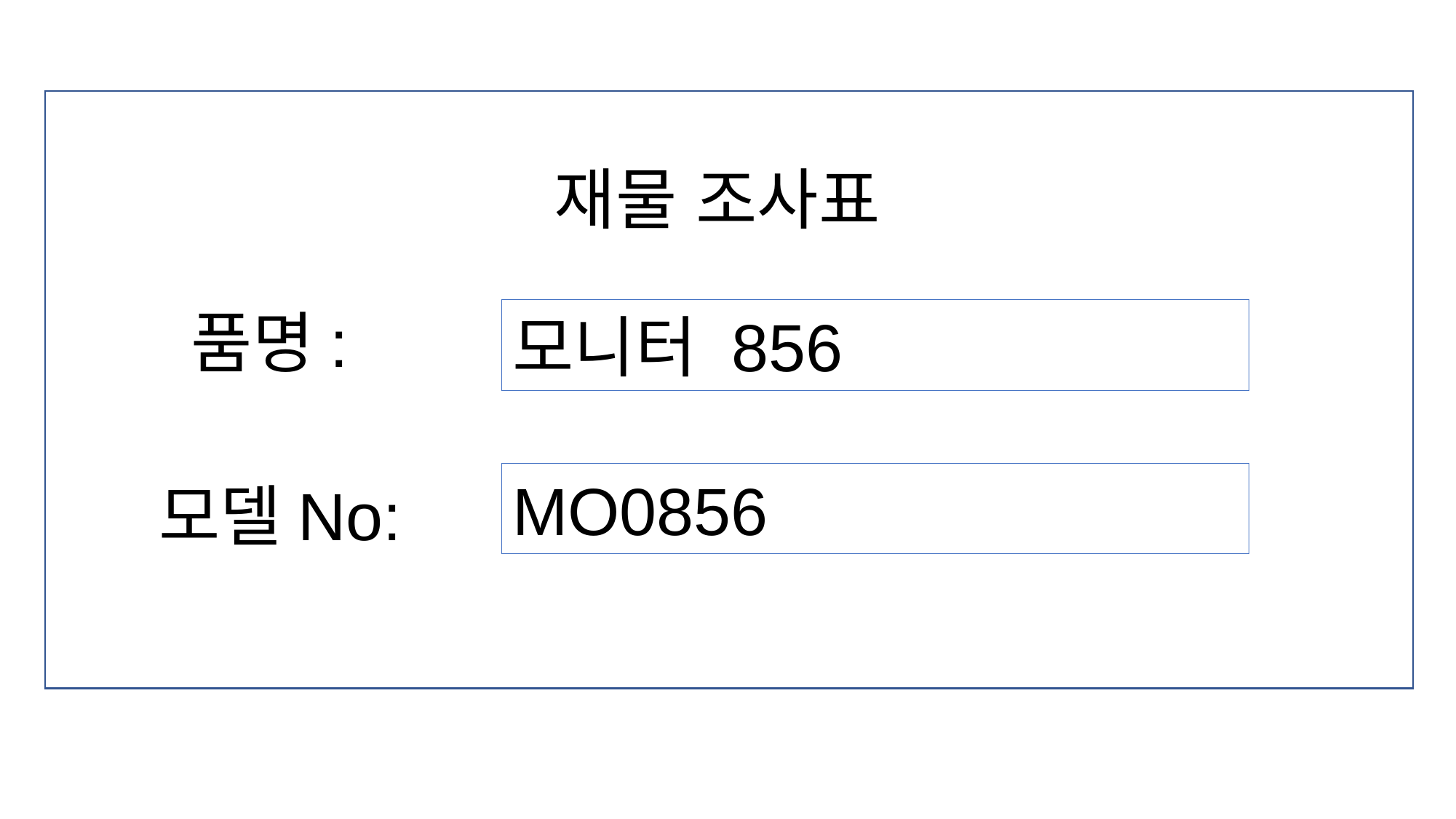

재물 조사표
품명:
모니터 856
MO0856
모델No: